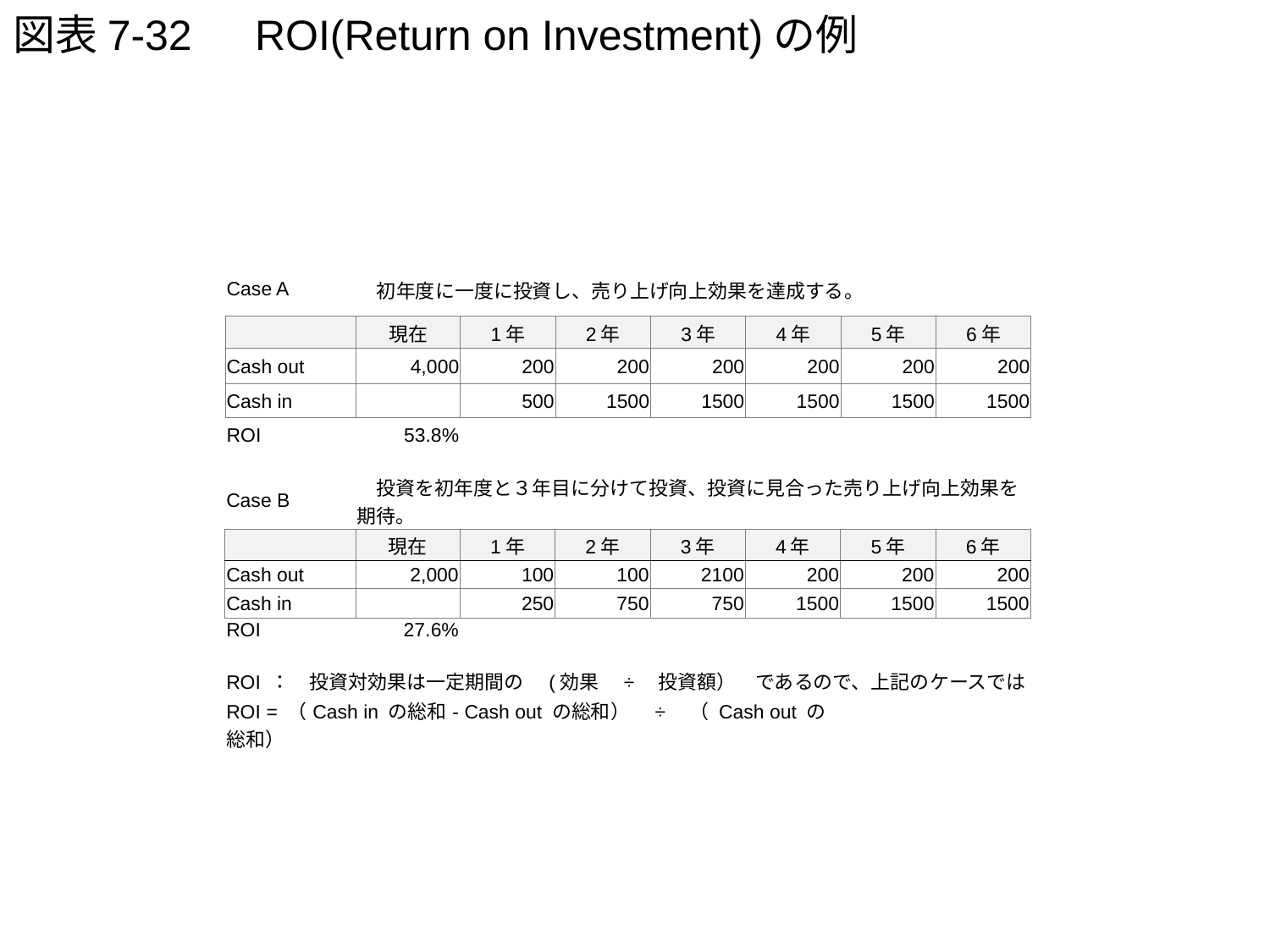

# 図表7-32　ROI(Return on Investment)の例
| Case A | 初年度に一度に投資し、売り上げ向上効果を達成する。 |  |  |  |  |  |  |
| --- | --- | --- | --- | --- | --- | --- | --- |
|  | 現在 | 1年 | 2年 | 3年 | 4年 | 5年 | 6年 |
| Cash out | 4,000 | 200 | 200 | 200 | 200 | 200 | 200 |
| Cash in |  | 500 | 1500 | 1500 | 1500 | 1500 | 1500 |
| ROI | 53.8% |  |  |  |  |  |  |
| Case B | 投資を初年度と３年目に分けて投資、投資に見合った売り上げ向上効果を期待。 |  |  |  |  |  |  |
| --- | --- | --- | --- | --- | --- | --- | --- |
|  | 現在 | 1年 | 2年 | 3年 | 4年 | 5年 | 6年 |
| Cash out | 2,000 | 100 | 100 | 2100 | 200 | 200 | 200 |
| Cash in |  | 250 | 750 | 750 | 1500 | 1500 | 1500 |
| ROI | 27.6% |  |  |  |  |  |  |
|  |  |  |  |  |  |  |  |
| ROI ：　投資対効果は一定期間の　(効果　÷　投資額）　であるので、上記のケースでは |  |  |  |  |  |  |  |
| ROI = （Cash in の総和- Cash out の総和）　÷　（ Cash out の総和） |  |  |  |  |  |  |  |